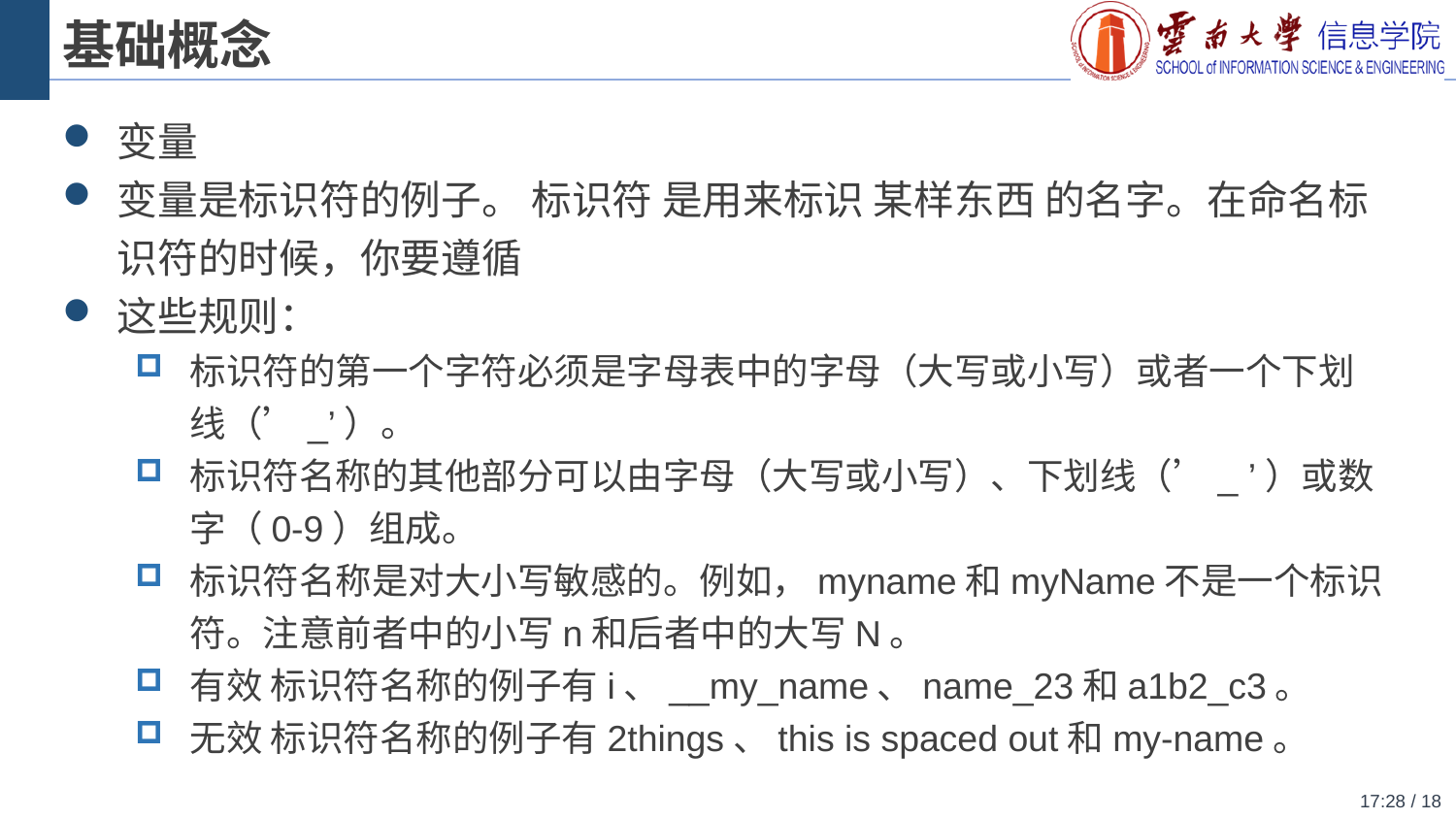

# 基础概念
变量
变量是标识符的例子。 标识符 是用来标识 某样东西 的名字。在命名标识符的时候，你要遵循
这些规则：
标识符的第一个字符必须是字母表中的字母（大写或小写）或者一个下划线（’_’）。
标识符名称的其他部分可以由字母（大写或小写）、下划线（’_ ’）或数字（0-9）组成。
标识符名称是对大小写敏感的。例如，myname和myName不是一个标识符。注意前者中的小写n和后者中的大写N。
有效 标识符名称的例子有i、__my_name、name_23和a1b2_c3。
无效 标识符名称的例子有2things、this is spaced out和my-name。